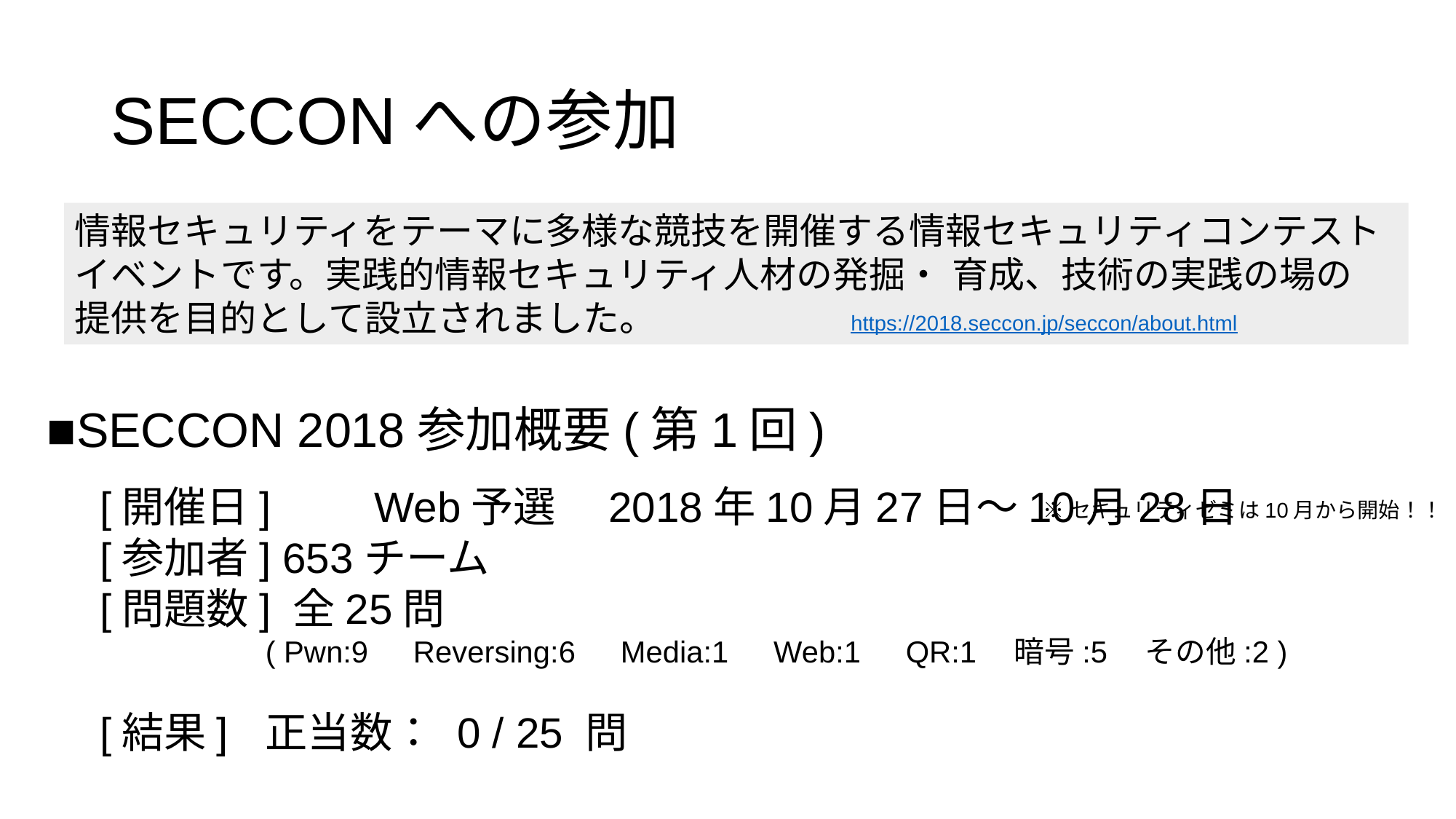

# SECCONへの参加
情報セキュリティをテーマに多様な競技を開催する情報セキュリティコンテストイベントです。実践的情報セキュリティ人材の発掘・ 育成、技術の実践の場の
提供を目的として設立されました。
https://2018.seccon.jp/seccon/about.html
■SECCON 2018参加概要(第1回)
　[開催日]	Web予選　2018年10月27日～10月28日
　[参加者] 653チーム
　[問題数] 全25問
		( Pwn:9　Reversing:6　Media:1　Web:1　QR:1　暗号:5　その他:2 )

　[結果]	正当数： 0 / 25 問
※セキュリティゼミは10月から開始！！